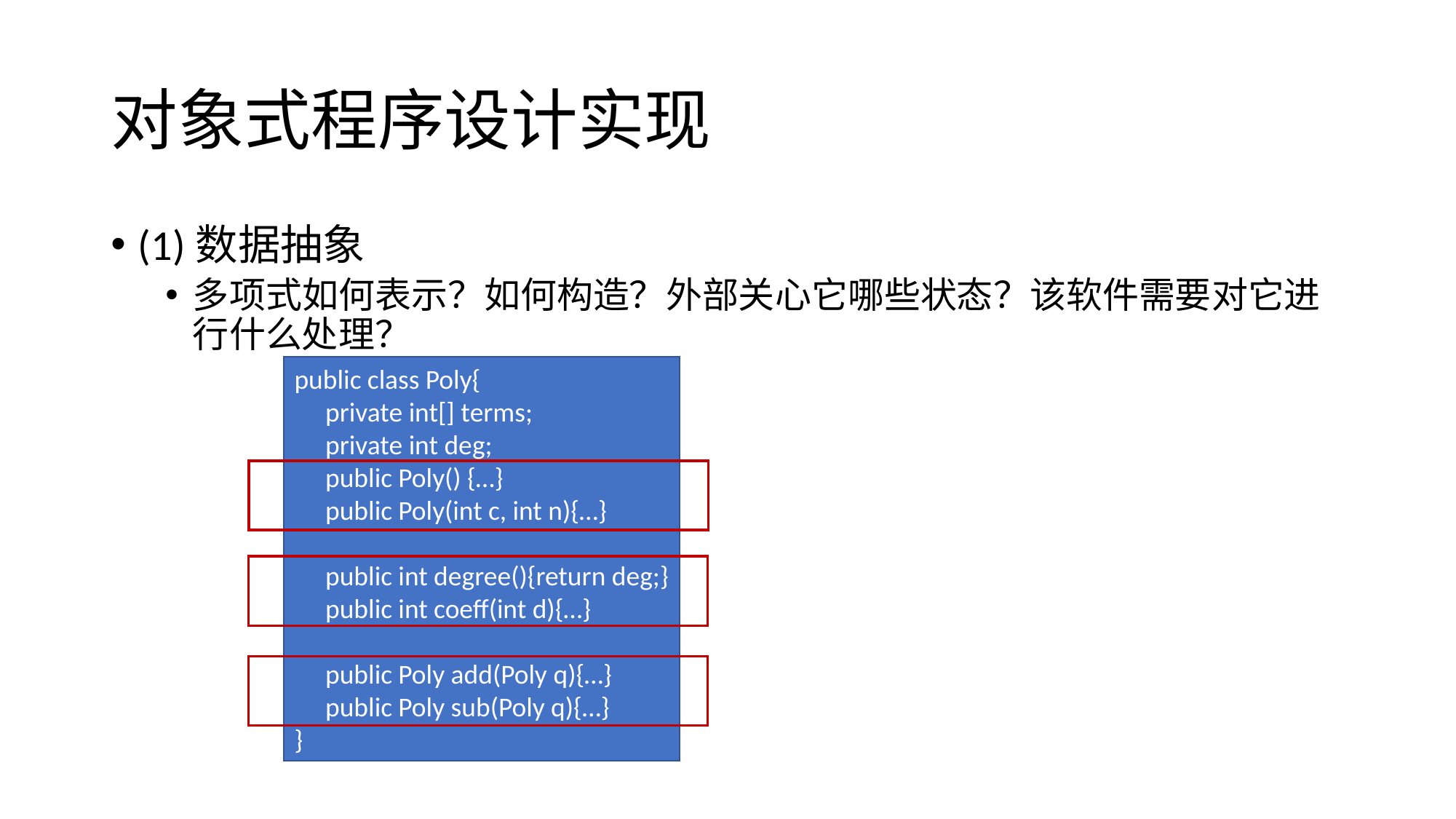

# 对象式程序设计实现
(1)数据抽象
多项式如何表示？如何构造？外部关心它哪些状态？该软件需要对它进行什么处理？
public class Poly{
     private int[] terms;
     private int deg;
     public Poly() {…}
     public Poly(int c, int n){…}

     public int degree(){return deg;}
     public int coeff(int d){…}

     public Poly add(Poly q){…}
     public Poly sub(Poly q){…}
}